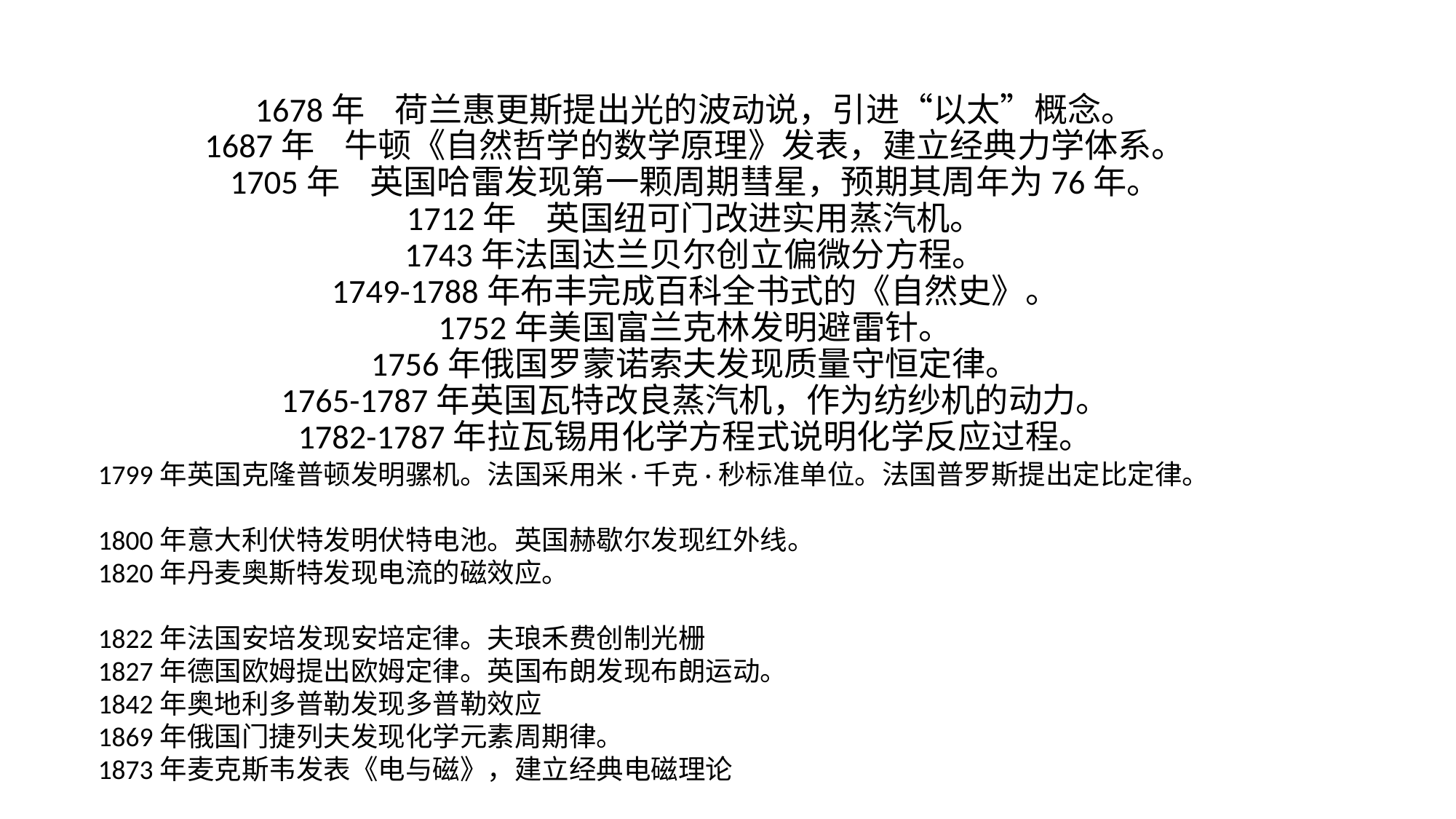

# 1678年    荷兰惠更斯提出光的波动说，引进“以太”概念。 1687年    牛顿《自然哲学的数学原理》发表，建立经典力学体系。 1705年    英国哈雷发现第一颗周期彗星，预期其周年为76年。 1712年    英国纽可门改进实用蒸汽机。 1743年法国达兰贝尔创立偏微分方程。 1749-1788年布丰完成百科全书式的《自然史》。 1752年美国富兰克林发明避雷针。 1756年俄国罗蒙诺索夫发现质量守恒定律。 1765-1787年英国瓦特改良蒸汽机，作为纺纱机的动力。 1782-1787年拉瓦锡用化学方程式说明化学反应过程。
1799年英国克隆普顿发明骡机。法国采用米·千克·秒标准单位。法国普罗斯提出定比定律。

1800年意大利伏特发明伏特电池。英国赫歇尔发现红外线。
1820年丹麦奥斯特发现电流的磁效应。

1822年法国安培发现安培定律。夫琅禾费创制光栅
1827年德国欧姆提出欧姆定律。英国布朗发现布朗运动。
1842年奥地利多普勒发现多普勒效应
1869年俄国门捷列夫发现化学元素周期律。
1873年麦克斯韦发表《电与磁》，建立经典电磁理论